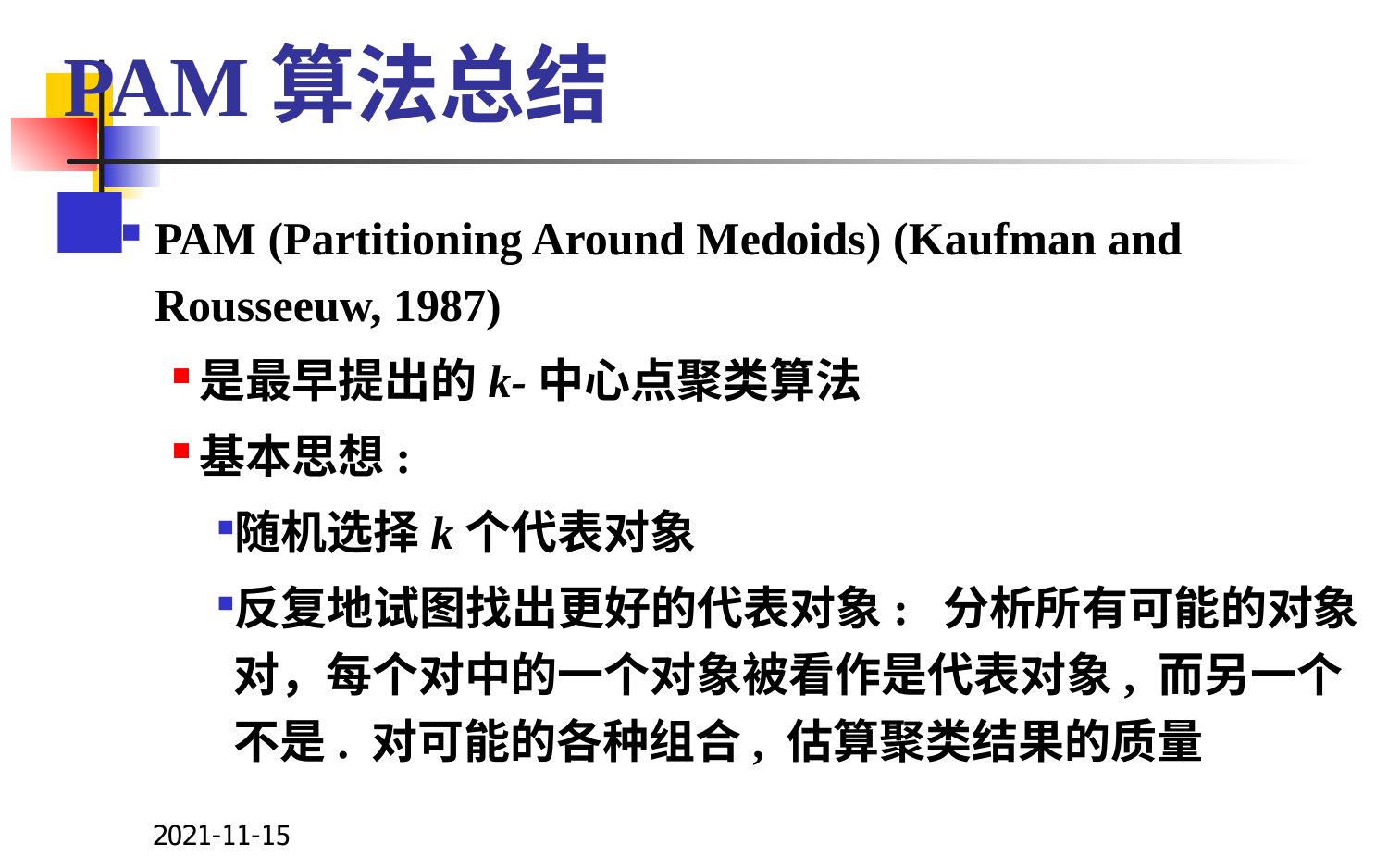

# PAM算法总结
PAM (Partitioning Around Medoids) (Kaufman and Rousseeuw, 1987)
是最早提出的k-中心点聚类算法
基本思想:
随机选择k个代表对象
反复地试图找出更好的代表对象:  分析所有可能的对象对，每个对中的一个对象被看作是代表对象, 而另一个不是. 对可能的各种组合, 估算聚类结果的质量
2021-11-15